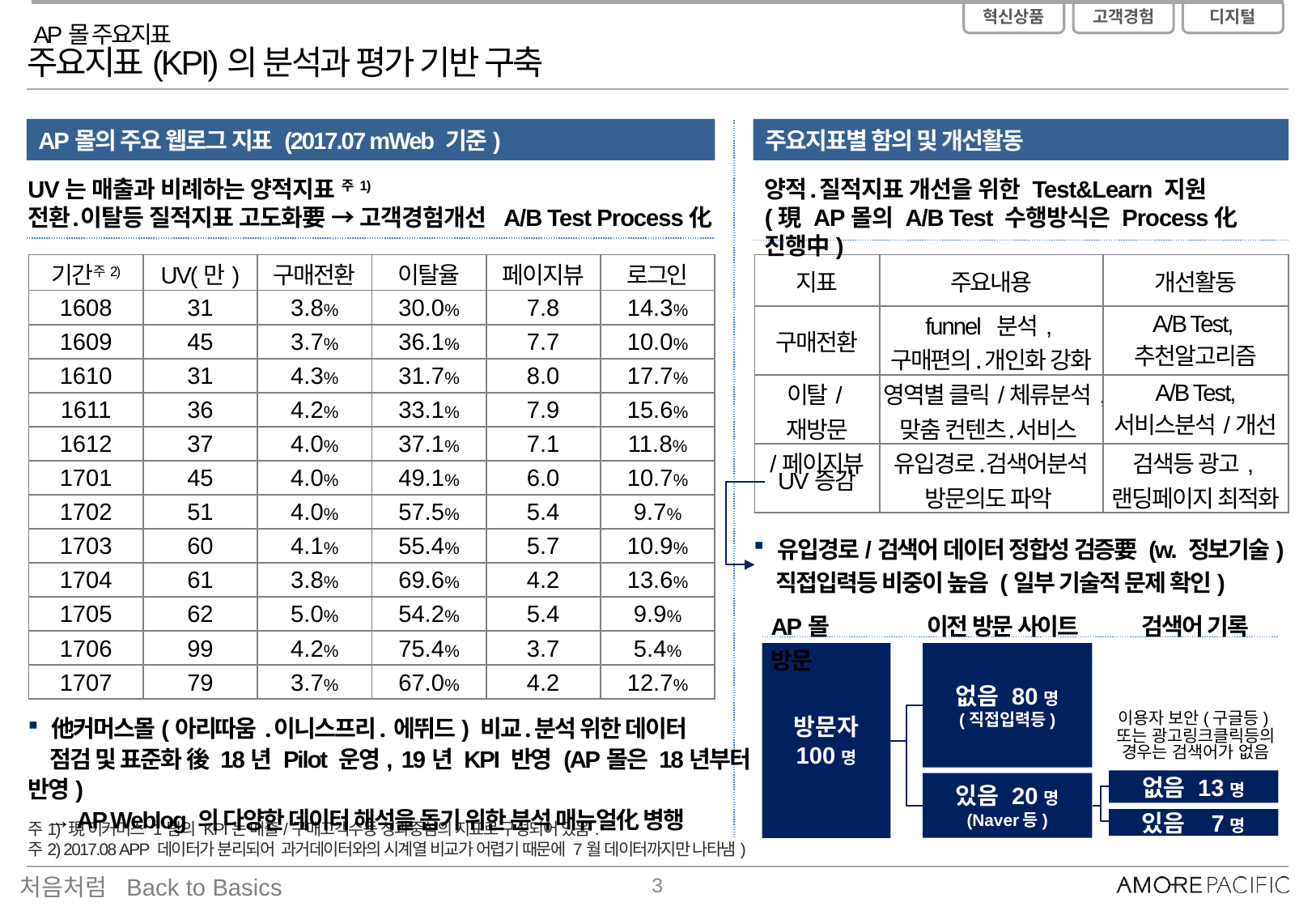

AP몰 주요지표
주요지표(KPI)의 분석과 평가 기반 구축
주요지표별 함의 및 개선활동
AP몰의 주요 웹로그 지표 (2017.07 mWeb 기준)
UV는 매출과 비례하는 양적지표 주1)
전환․이탈등 질적지표 고도화要 → 고객경험개선  A/B Test Process化
양적․질적지표 개선을 위한 Test&Learn 지원
(現 AP몰의 A/B Test 수행방식은 Process化 진행中)
| 기간주2) | UV(만) | 구매전환 | 이탈율 | 페이지뷰 | 로그인 |
| --- | --- | --- | --- | --- | --- |
| 1608 | 31 | 3.8% | 30.0% | 7.8 | 14.3% |
| 1609 | 45 | 3.7% | 36.1% | 7.7 | 10.0% |
| 1610 | 31 | 4.3% | 31.7% | 8.0 | 17.7% |
| 1611 | 36 | 4.2% | 33.1% | 7.9 | 15.6% |
| 1612 | 37 | 4.0% | 37.1% | 7.1 | 11.8% |
| 1701 | 45 | 4.0% | 49.1% | 6.0 | 10.7% |
| 1702 | 51 | 4.0% | 57.5% | 5.4 | 9.7% |
| 1703 | 60 | 4.1% | 55.4% | 5.7 | 10.9% |
| 1704 | 61 | 3.8% | 69.6% | 4.2 | 13.6% |
| 1705 | 62 | 5.0% | 54.2% | 5.4 | 9.9% |
| 1706 | 99 | 4.2% | 75.4% | 3.7 | 5.4% |
| 1707 | 79 | 3.7% | 67.0% | 4.2 | 12.7% |
| 지표 | 주요내용 | 개선활동 |
| --- | --- | --- |
| 구매전환 | funnel 분석, 구매편의․개인화 강화 | A/B Test, 추천알고리즘 |
| 이탈/재방문 /페이지뷰 | 영역별 클릭/체류분석, 맞춤 컨텐츠․서비스 | A/B Test, 서비스분석/개선 |
| UV증감 | 유입경로․검색어분석 방문의도 파악 | 검색등 광고, 랜딩페이지 최적화 |

 유입경로/검색어 데이터 정합성 검증要 (w. 정보기술)
   직접입력등 비중이 높음 (일부 기술적 문제 확인)
AP몰 방문
이전 방문 사이트
검색어 기록
방문자
100명
없음 80명
(직접입력등)
 他커머스몰(아리따움 ․이니스프리․ 에뛰드) 비교․분석 위한 데이터
   점검 및 표준화 後 18년 Pilot 운영,  19년 KPI 반영 (AP몰은 18년부터 반영)
    → AP Weblog 의 다양한 데이터 해석을 돕기 위한 분석 매뉴얼化 병행
이용자 보안(구글등)
또는 광고링크클릭등의
경우는 검색어가 없음
없음 13명
있음 20명
(Naver등)
있음   7명
주1) 現 이커머스 1팀의 KPI는 매출/구매고객수등 성과중심의 지표로 구성되어 있음.
주2) 2017.08 APP 데이터가 분리되어  과거데이터와의 시계열 비교가 어렵기 때문에 7월 데이터까지만 나타냄)
3